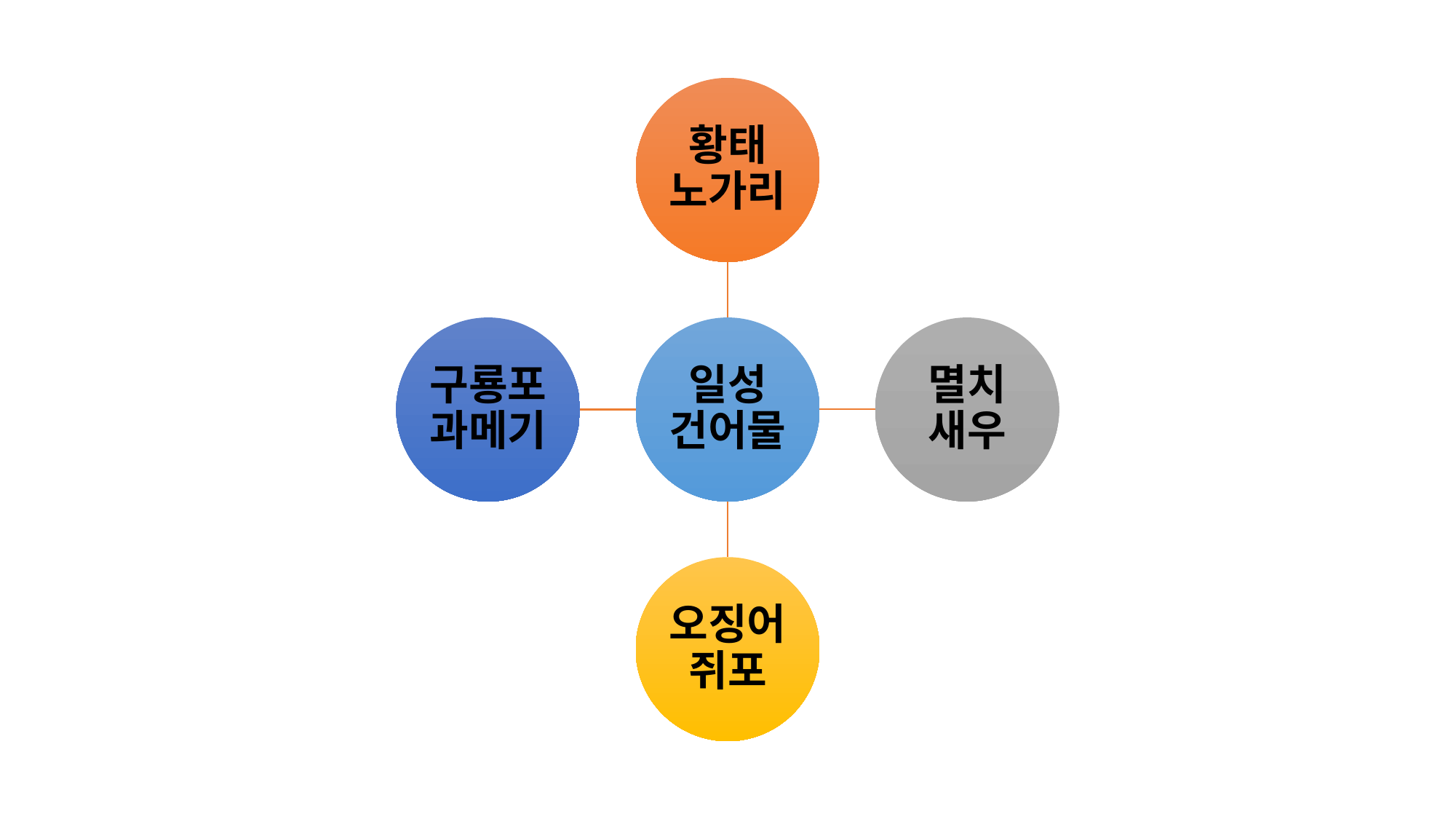

일성 건어물

황태 노가리

멸치 새우

오징어 쥐포

구룡포 과메기